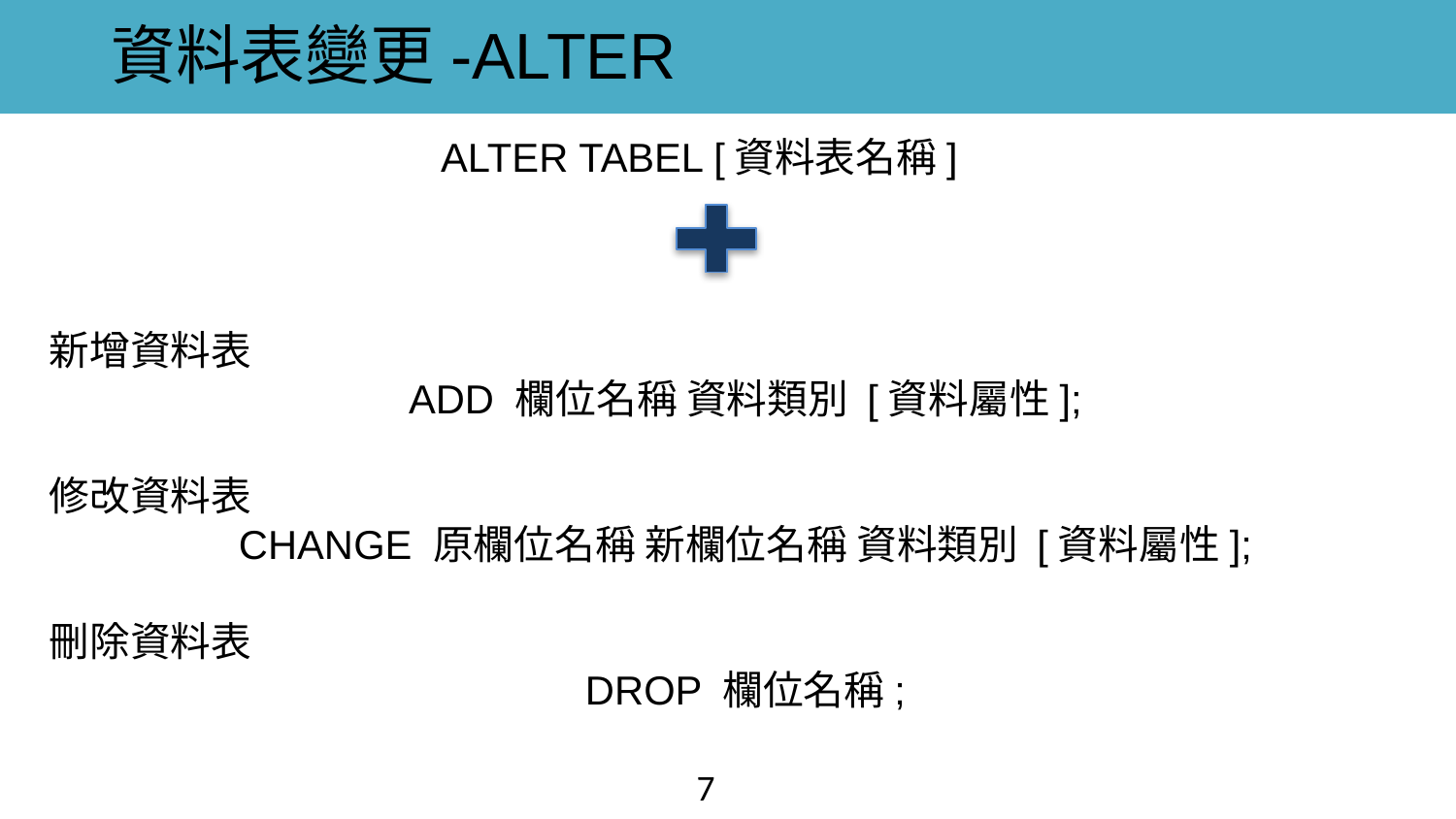

資料表變更-ALTER
ALTER TABEL [資料表名稱]

新增資料表
ADD 欄位名稱 資料類別 [資料屬性];

修改資料表
CHANGE 原欄位名稱 新欄位名稱 資料類別 [資料屬性];

刪除資料表
DROP 欄位名稱;
7